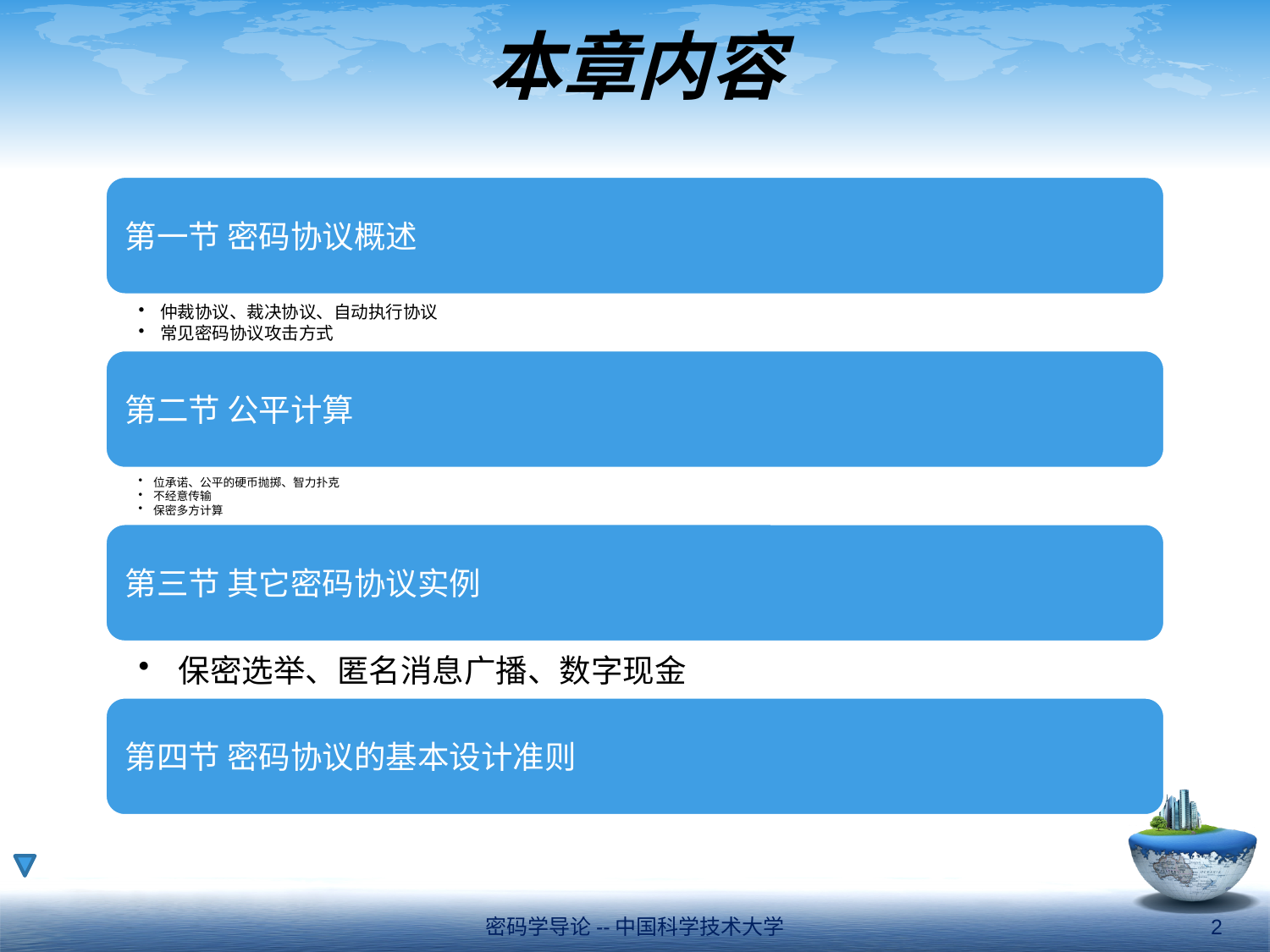

# 本章内容
第一节 密码协议概述
仲裁协议、裁决协议、自动执行协议
常见密码协议攻击方式
第二节 公平计算
位承诺、公平的硬币抛掷、智力扑克
第三节 其它密码协议实例
保密选举、匿名消息广播、数字现金
第四节 密码协议的基本设计准则
不经意传输
保密多方计算

密码学导论--中国科学技术大学
2